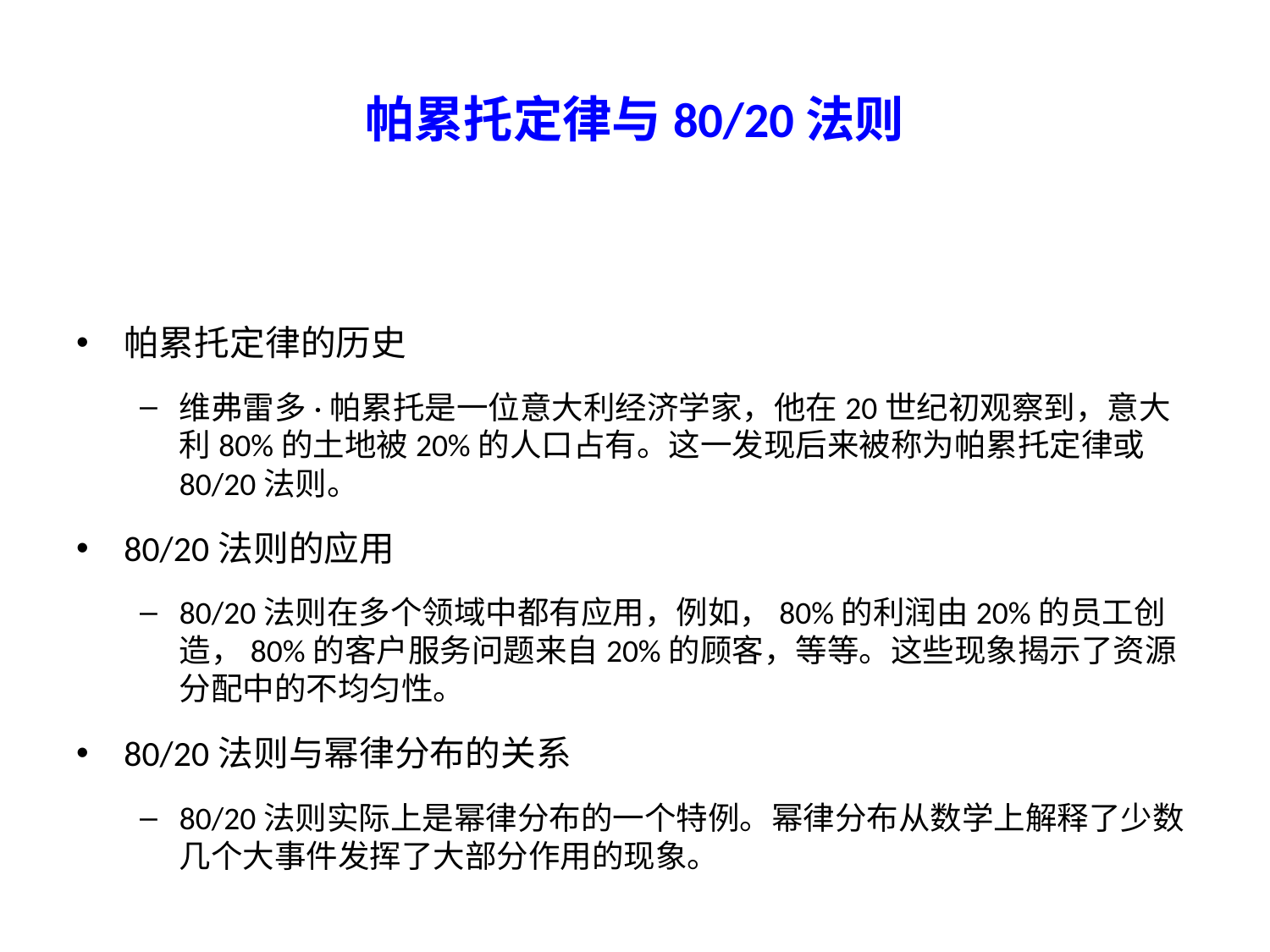

# 帕累托定律与80/20法则

帕累托定律的历史
维弗雷多·帕累托是一位意大利经济学家，他在20世纪初观察到，意大利80%的土地被20%的人口占有。这一发现后来被称为帕累托定律或80/20法则。
80/20法则的应用
80/20法则在多个领域中都有应用，例如，80%的利润由20%的员工创造，80%的客户服务问题来自20%的顾客，等等。这些现象揭示了资源分配中的不均匀性。
80/20法则与幂律分布的关系
80/20法则实际上是幂律分布的一个特例。幂律分布从数学上解释了少数几个大事件发挥了大部分作用的现象。